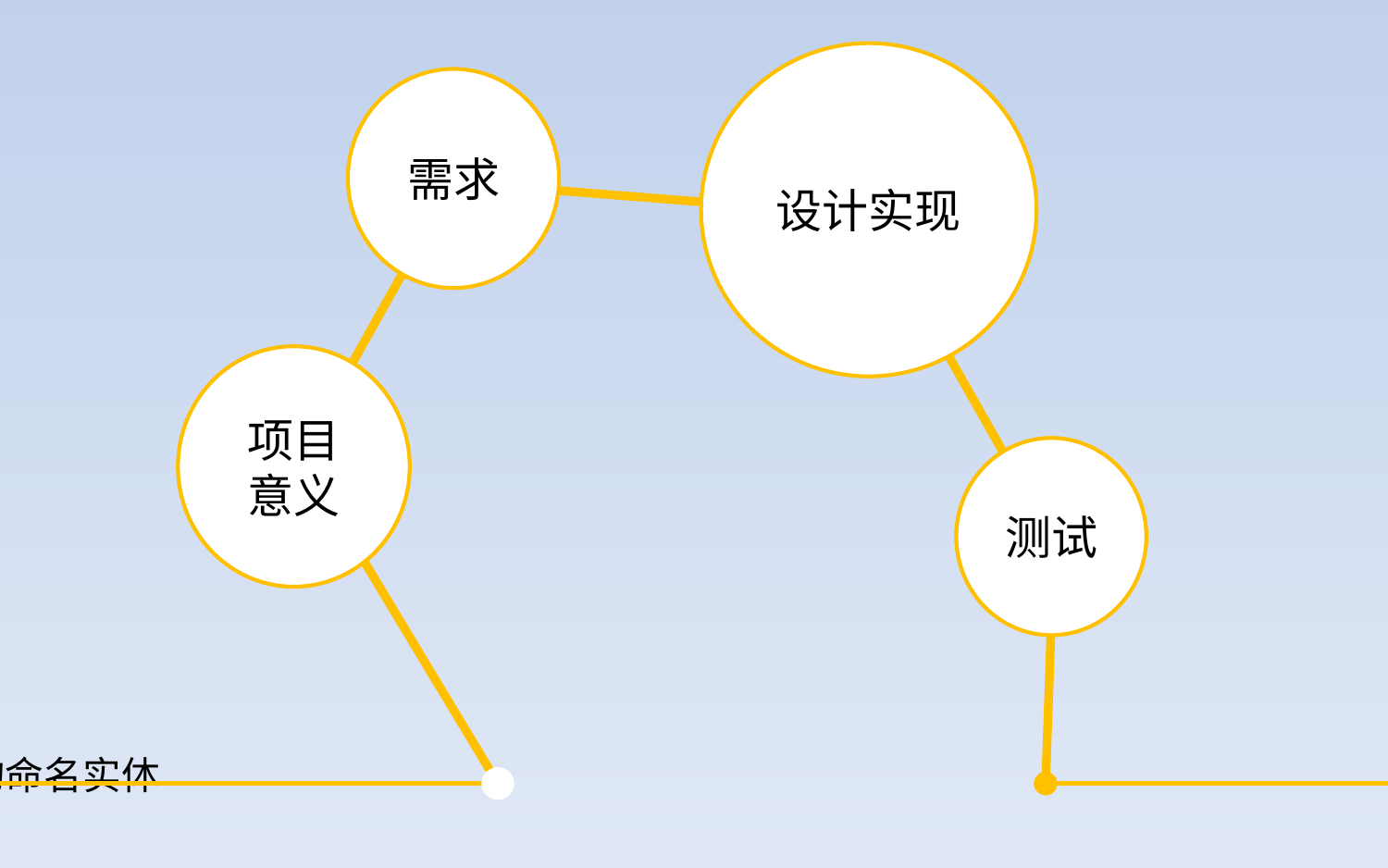

设计实现
需求
项目意义
测试
Title: 基于深度学习的命名实体识别系统设计与实现